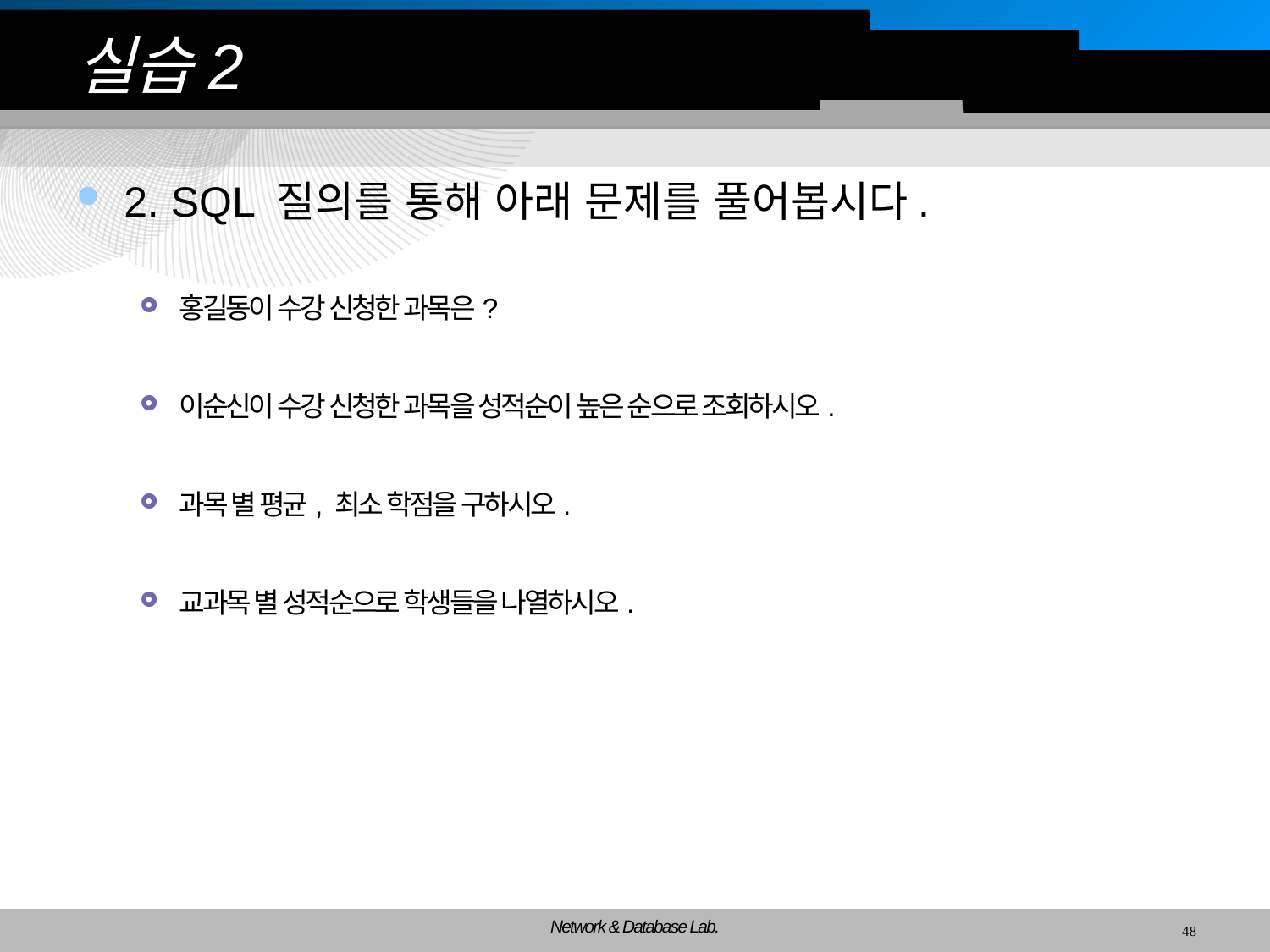

# 실습2
2. SQL 질의를 통해 아래 문제를 풀어봅시다.

홍길동이 수강 신청한 과목은?

이순신이 수강 신청한 과목을 성적순이 높은 순으로 조회하시오.

과목 별 평균, 최소 학점을 구하시오.

교과목 별 성적순으로 학생들을 나열하시오.

48